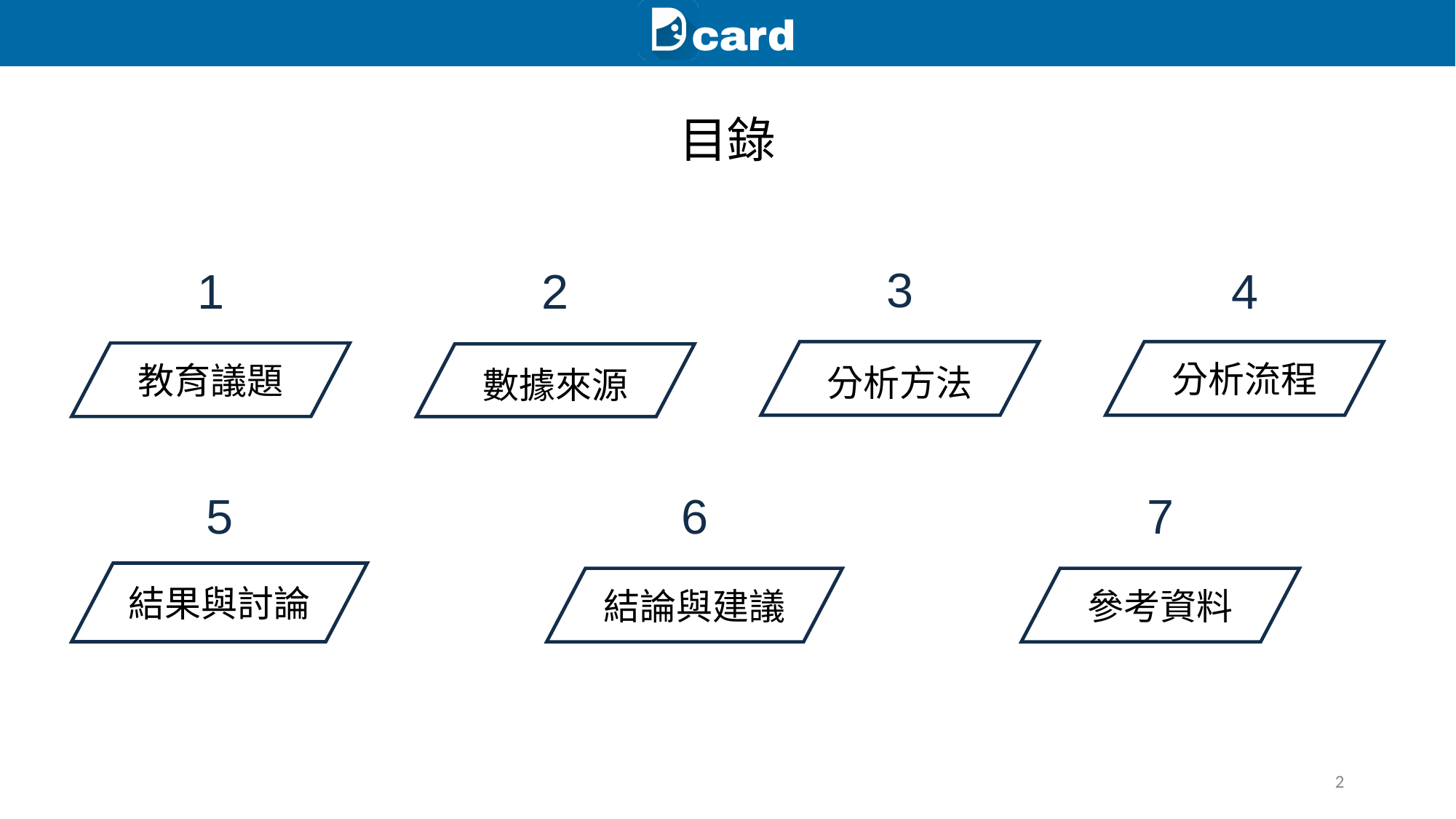

# 目錄
3

分析方法

1
教育議題
4
分析流程
2

數據來源

5
結果與討論
6
結論與建議
7
參考資料
2